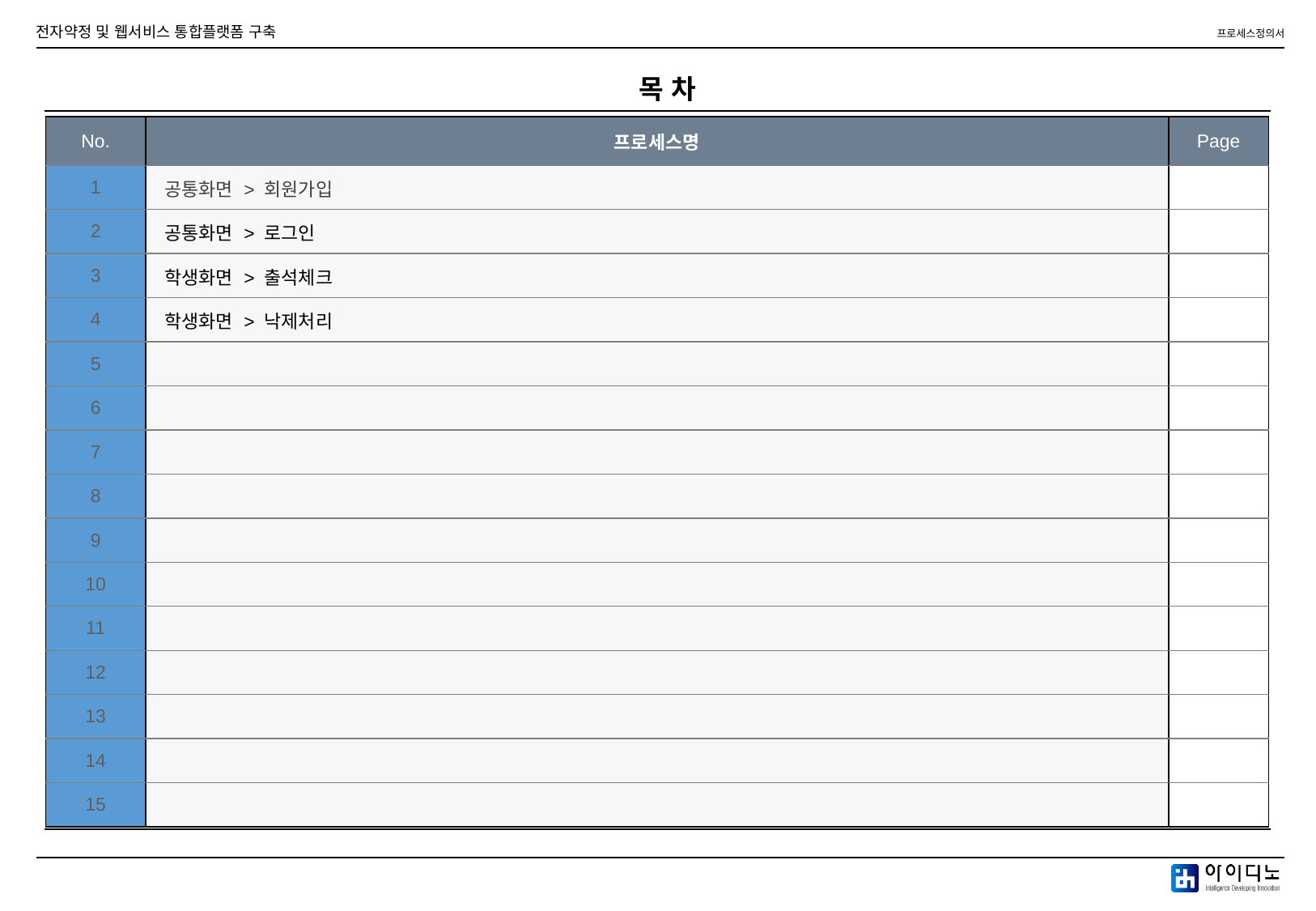

| No. | 프로세스명 | Page |
| --- | --- | --- |
| 1 | 공통화면 > 회원가입 |  |
| 2 | 공통화면 > 로그인 |  |
| 3 | 학생화면 > 출석체크 |  |
| 4 | 학생화면 > 낙제처리 |  |
| 5 |  |  |
| 6 |  |  |
| 7 |  |  |
| 8 |  |  |
| 9 |  |  |
| 10 |  |  |
| 11 |  |  |
| 12 |  |  |
| 13 |  |  |
| 14 |  |  |
| 15 |  |  |